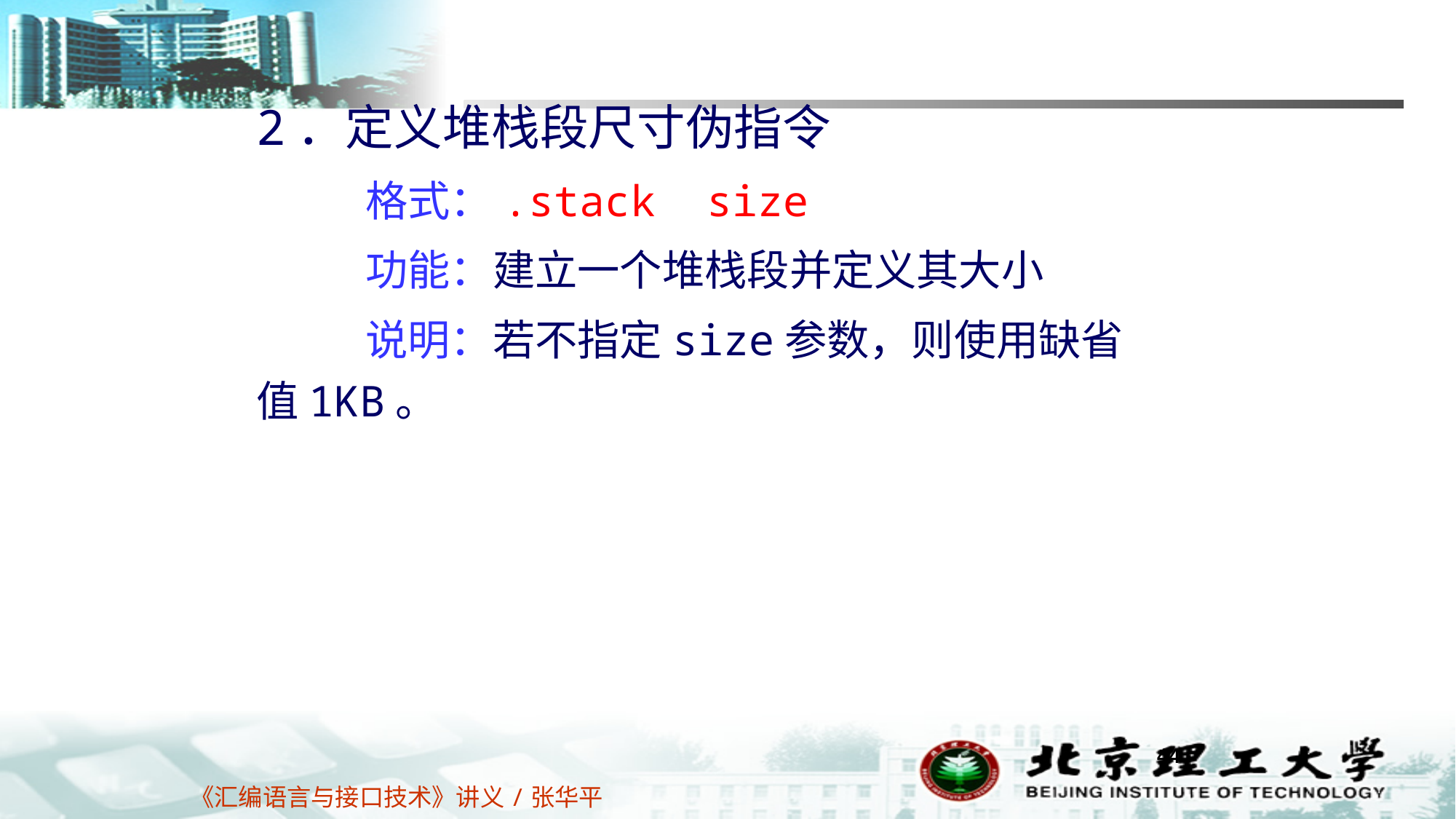

2．定义堆栈段尺寸伪指令
	格式：.stack  size
	功能：建立一个堆栈段并定义其大小
	说明：若不指定size参数，则使用缺省值1KB。
44